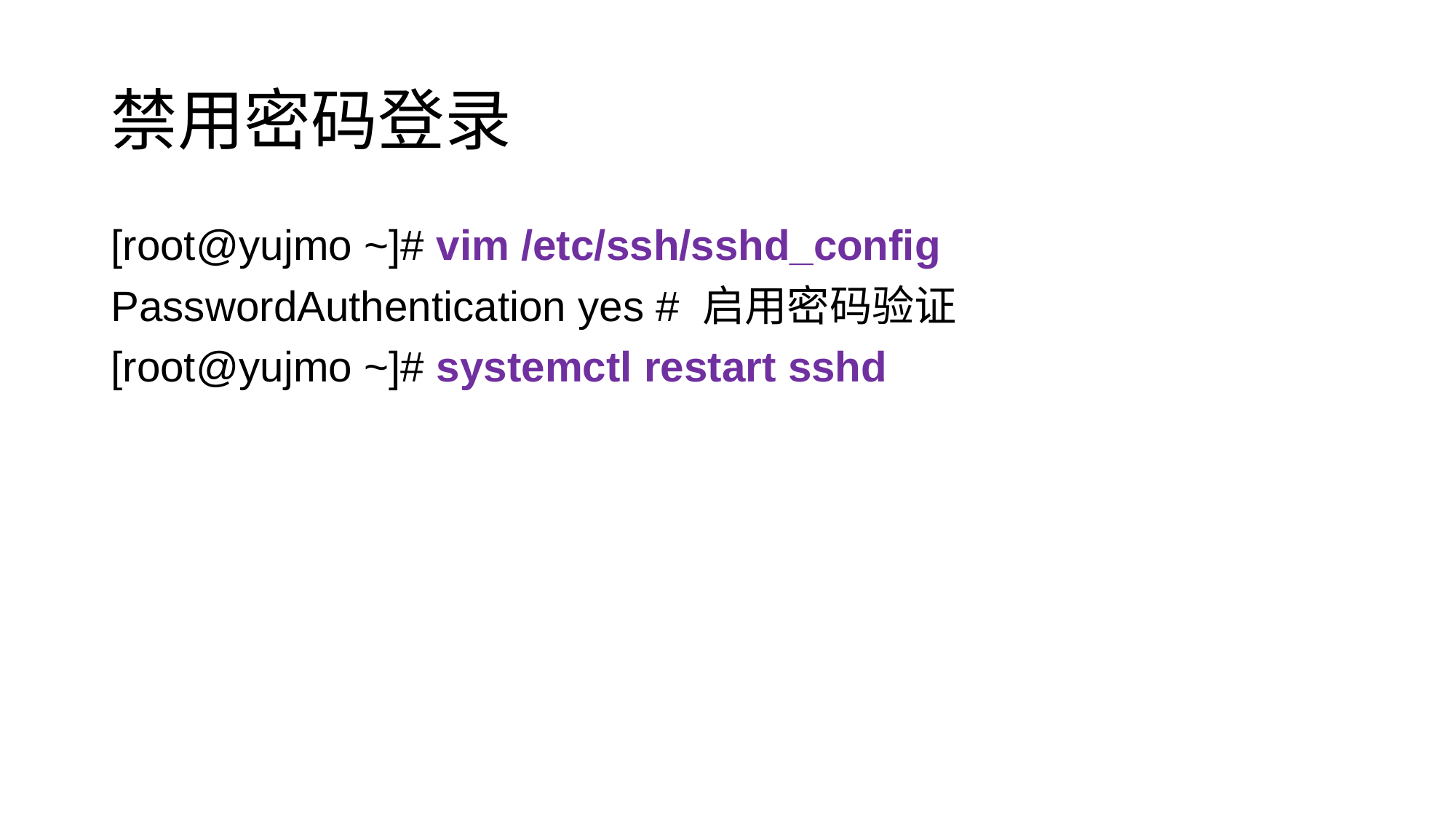

# 禁用密码登录
[root@yujmo ~]# vim /etc/ssh/sshd_config
PasswordAuthentication yes # 启用密码验证
[root@yujmo ~]# systemctl restart sshd